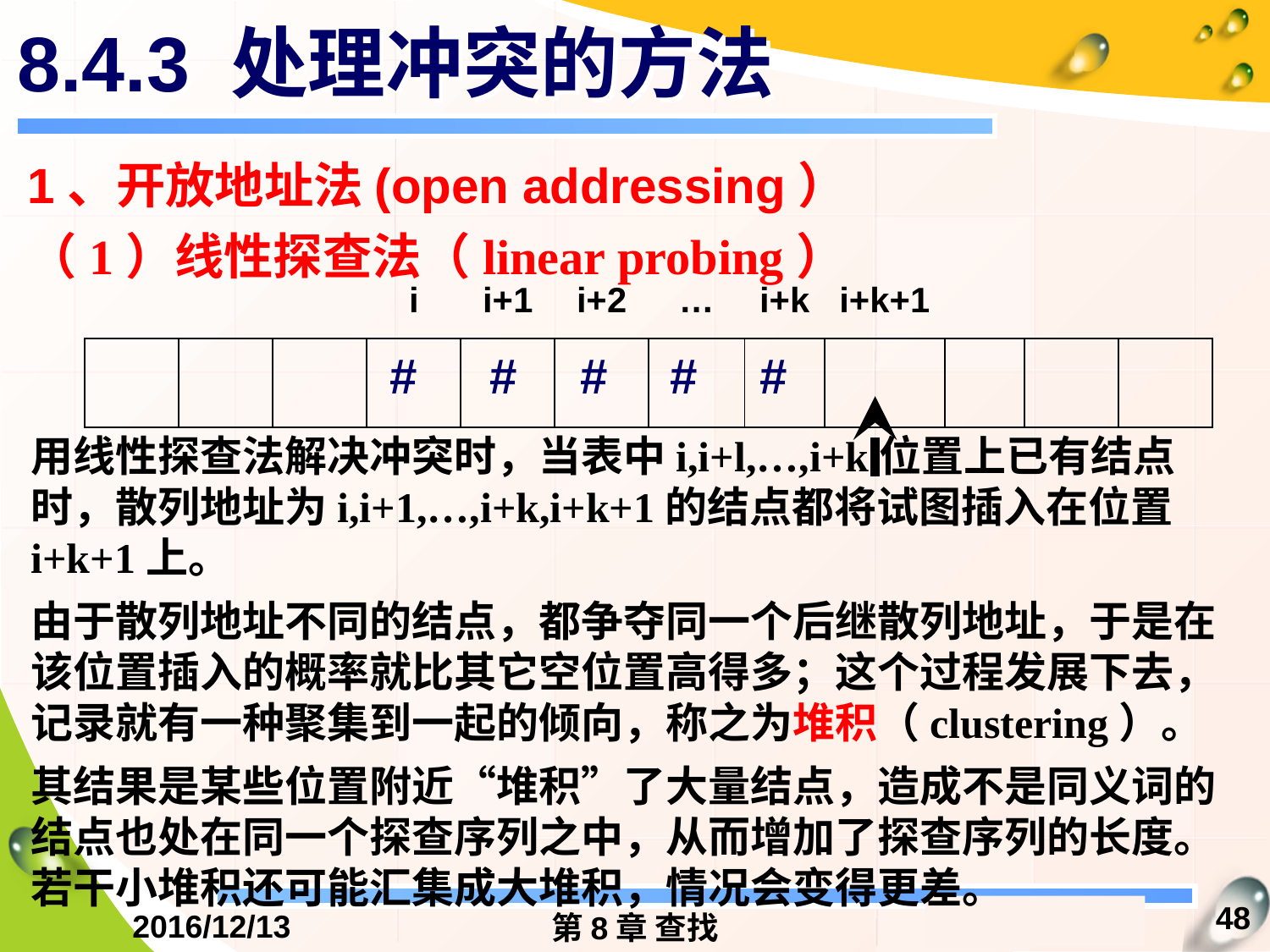

# 8.4.3 处理冲突的方法
1、开放地址法(open addressing）
（1）线性探查法（linear probing）

|  |  |  | i | i+1 | i+2 | … | i+k | i+k+1 |  |  |  |
| --- | --- | --- | --- | --- | --- | --- | --- | --- | --- | --- | --- |
|  |  |  |  |  |  |  |  |  |  |  |  |
#
#
#
#
#

用线性探查法解决冲突时，当表中i,i+l,…,i+k位置上已有结点时，散列地址为i,i+1,…,i+k,i+k+1的结点都将试图插入在位置i+k+1上。
由于散列地址不同的结点，都争夺同一个后继散列地址，于是在该位置插入的概率就比其它空位置高得多；这个过程发展下去，记录就有一种聚集到一起的倾向，称之为堆积（clustering）。
其结果是某些位置附近“堆积”了大量结点，造成不是同义词的结点也处在同一个探查序列之中，从而增加了探查序列的长度。若干小堆积还可能汇集成大堆积，情况会变得更差。
48
2016/12/13
第8章 查找